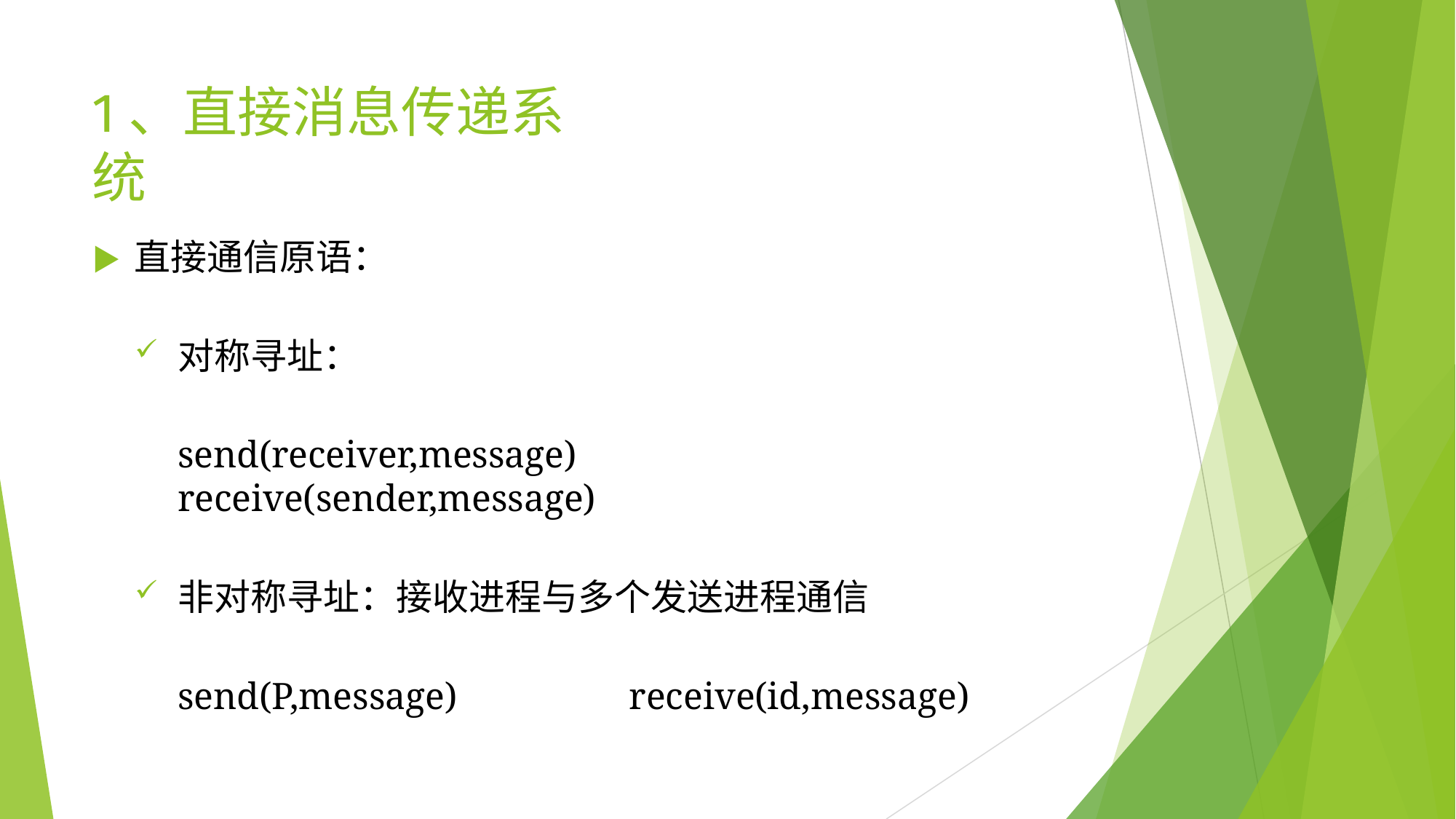

# 1、直接消息传递系统
▶	直接通信原语：

对称寻址：

send(receiver,message)	receive(sender,message)

非对称寻址：接收进程与多个发送进程通信

send(P,message)	receive(id,message)